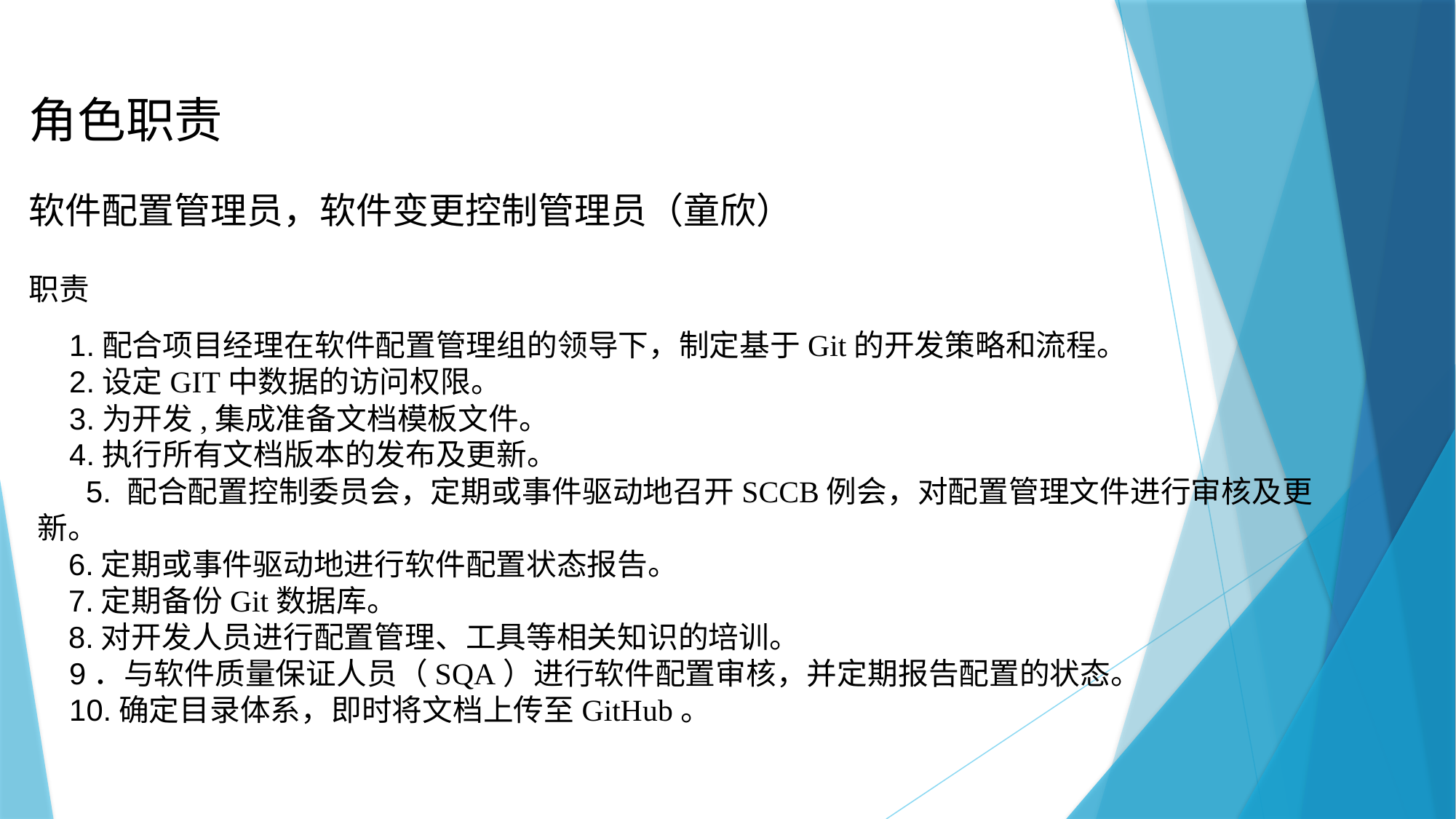

角色职责
软件配置管理员，软件变更控制管理员（童欣）
职责
1.配合项目经理在软件配置管理组的领导下，制定基于Git的开发策略和流程。
2.设定GIT中数据的访问权限。
3.为开发,集成准备文档模板文件。
4.执行所有文档版本的发布及更新。
  5. 配合配置控制委员会，定期或事件驱动地召开SCCB例会，对配置管理文件进行审核及更新。
 6.定期或事件驱动地进行软件配置状态报告。
 7.定期备份Git数据库。
 8.对开发人员进行配置管理、工具等相关知识的培训。
9．与软件质量保证人员（SQA）进行软件配置审核，并定期报告配置的状态。
10.确定目录体系，即时将文档上传至GitHub。